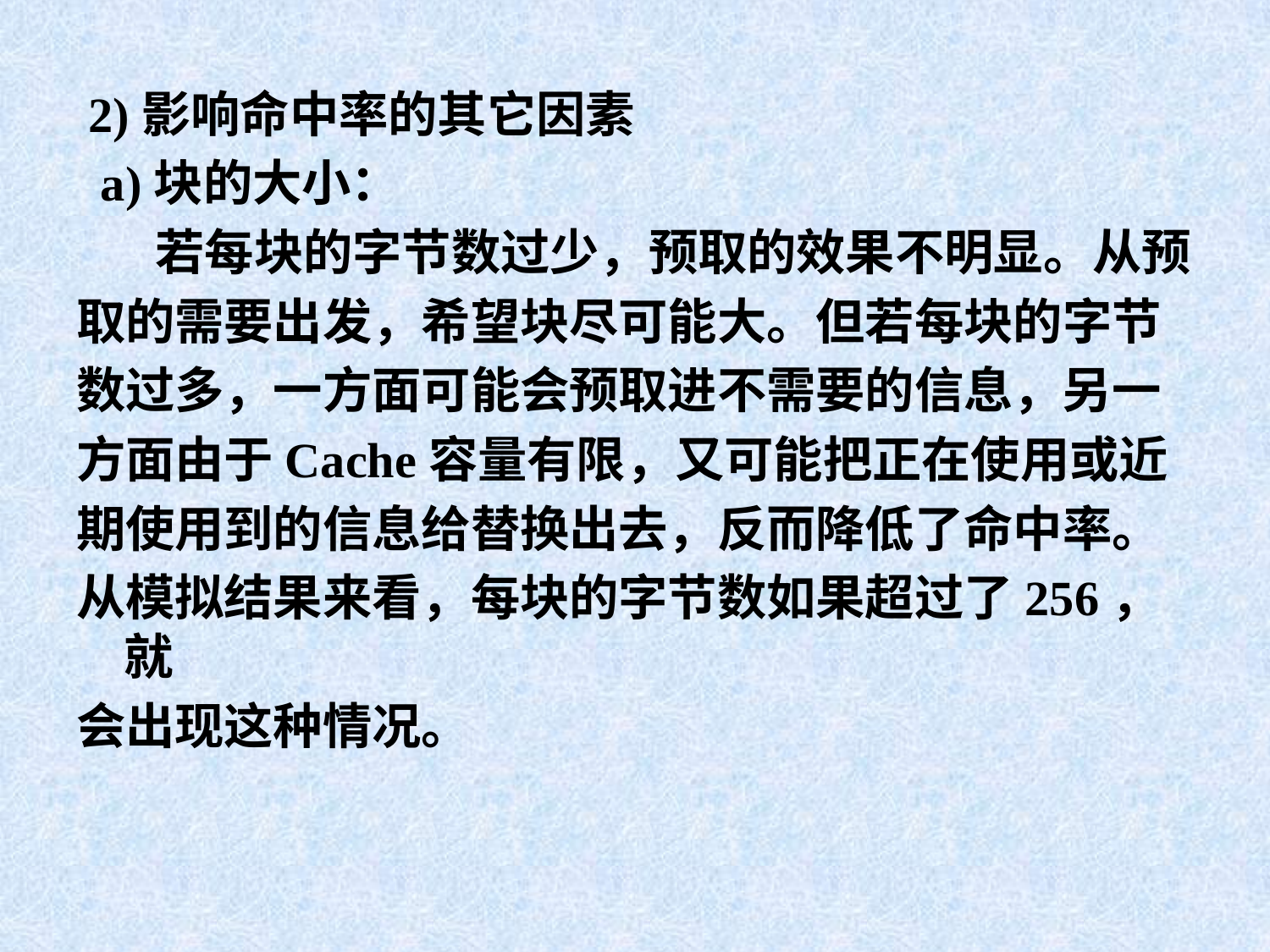

2)影响命中率的其它因素
  a)块的大小：
      若每块的字节数过少，预取的效果不明显。从预
取的需要出发，希望块尽可能大。但若每块的字节
数过多，一方面可能会预取进不需要的信息，另一
方面由于Cache容量有限，又可能把正在使用或近
期使用到的信息给替换出去，反而降低了命中率。
从模拟结果来看，每块的字节数如果超过了256，就
会出现这种情况。